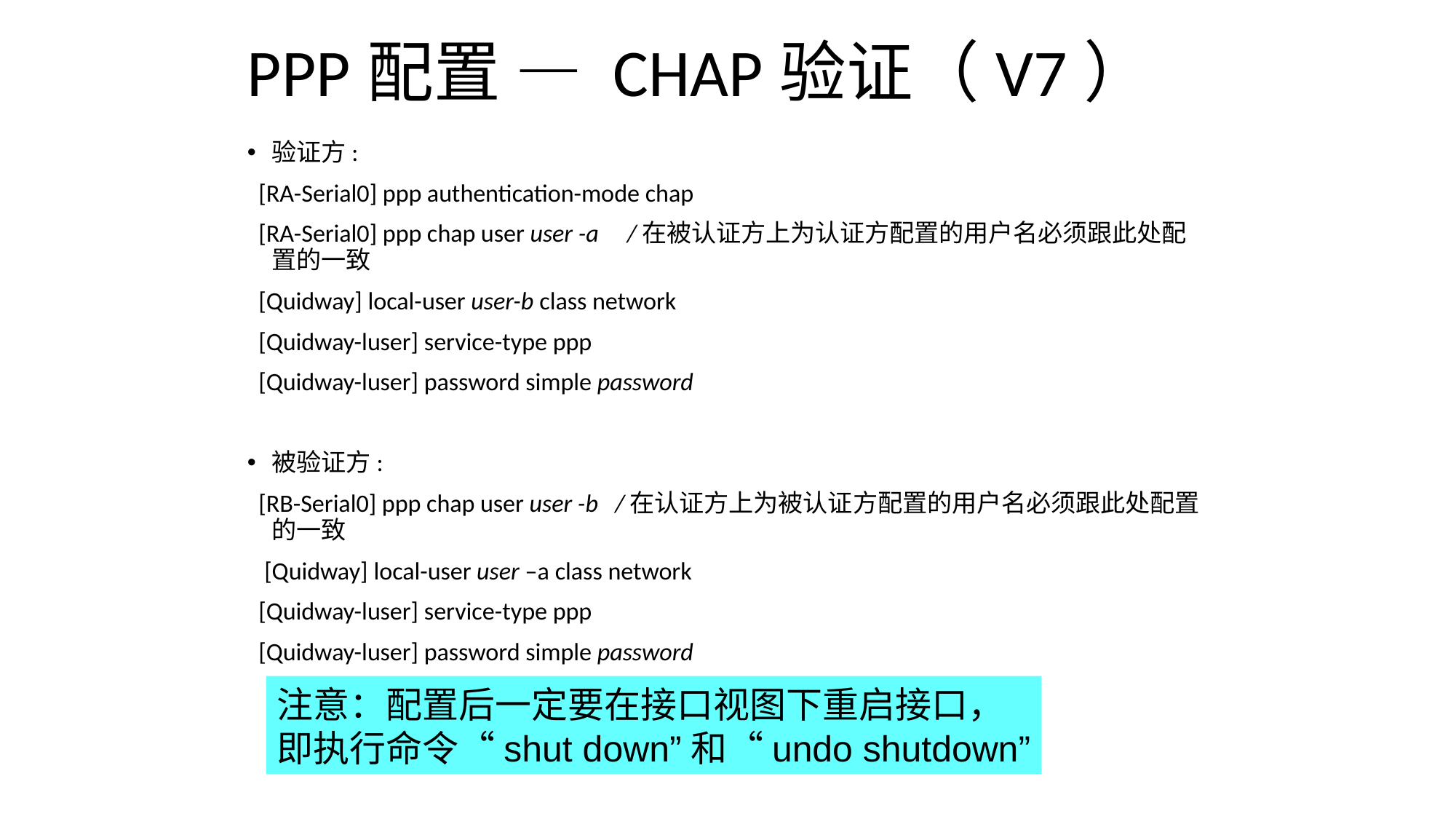

# PPP配置 — CHAP验证（V7）
验证方:
  [RA-Serial0] ppp authentication-mode chap
  [RA-Serial0] ppp chap user user -a     /在被认证方上为认证方配置的用户名必须跟此处配置的一致
  [Quidway] local-user user-b class network
  [Quidway-luser] service-type ppp
  [Quidway-luser] password simple password

被验证方:
  [RB-Serial0] ppp chap user user -b   /在认证方上为被认证方配置的用户名必须跟此处配置的一致
   [Quidway] local-user user –a class network
  [Quidway-luser] service-type ppp
  [Quidway-luser] password simple password
注意：配置后一定要在接口视图下重启接口，
即执行命令“shut down”和“undo shutdown”
20